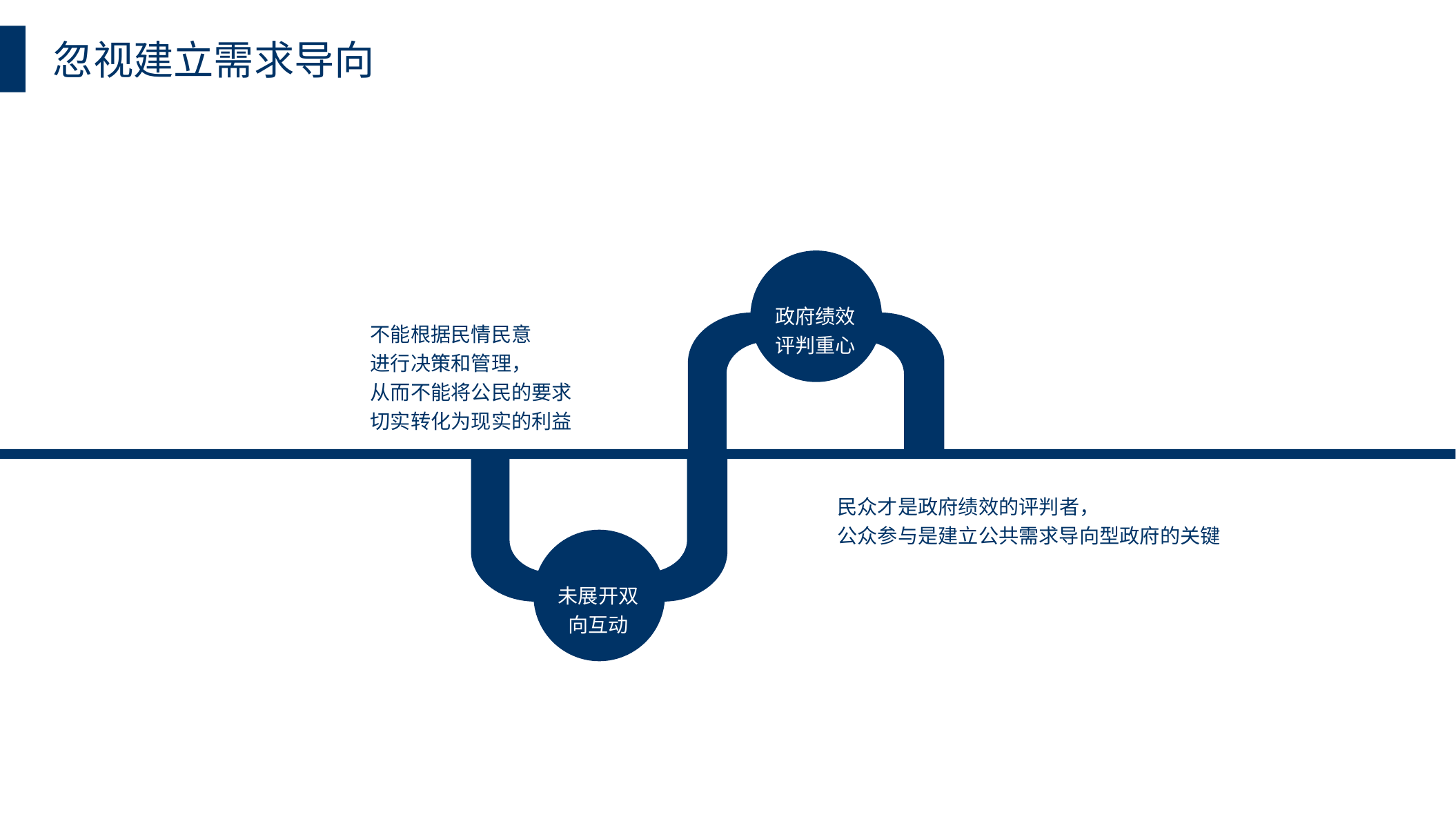

忽视建立需求导向

政府绩效评判重心
不能根据民情民意
进行决策和管理，
从而不能将公民的要求
切实转化为现实的利益

民众才是政府绩效的评判者，
公众参与是建立公共需求导向型政府的关键

未展开双向互动